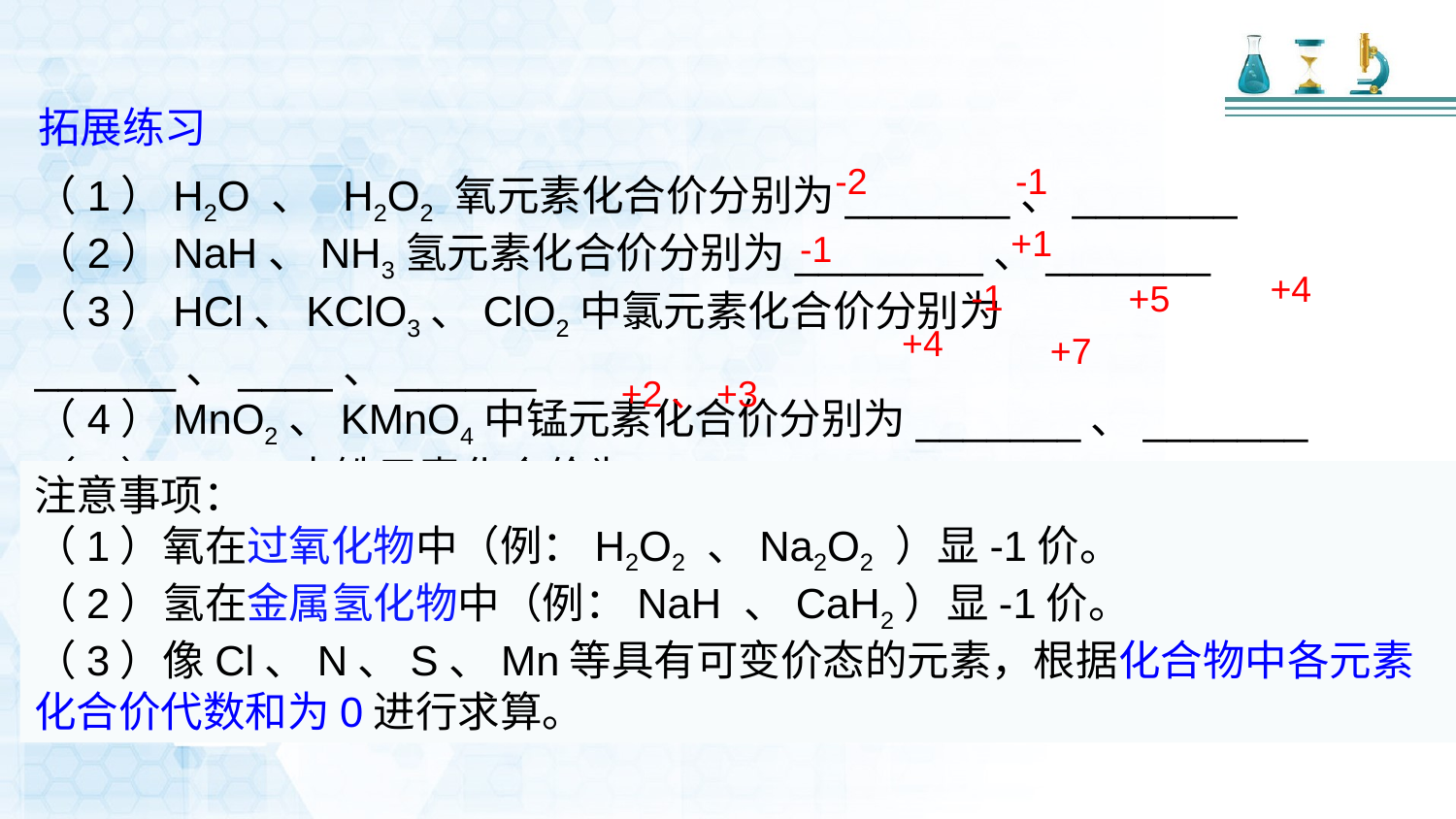

拓展练习
-2
-1
（1）H2O 、  H2O2 氧元素化合价分别为_______、_______
（2）NaH、NH3氢元素化合价分别为________、_______
（3）HCl、KClO3、ClO2中氯元素化合价分别为______、____、______
（4）MnO2、KMnO4中锰元素化合价分别为_______、_______
（5）Fe3O4中铁元素化合价为______
+1
-1
+4
-1
+5
+4
+7
+2、+3
注意事项：
（1）氧在过氧化物中（例：H2O2 、Na2O2 ）显-1价。
（2）氢在金属氢化物中（例：NaH 、CaH2）显-1价。
（3）像Cl、N、S、Mn等具有可变价态的元素，根据化合物中各元素化合价代数和为0进行求算。